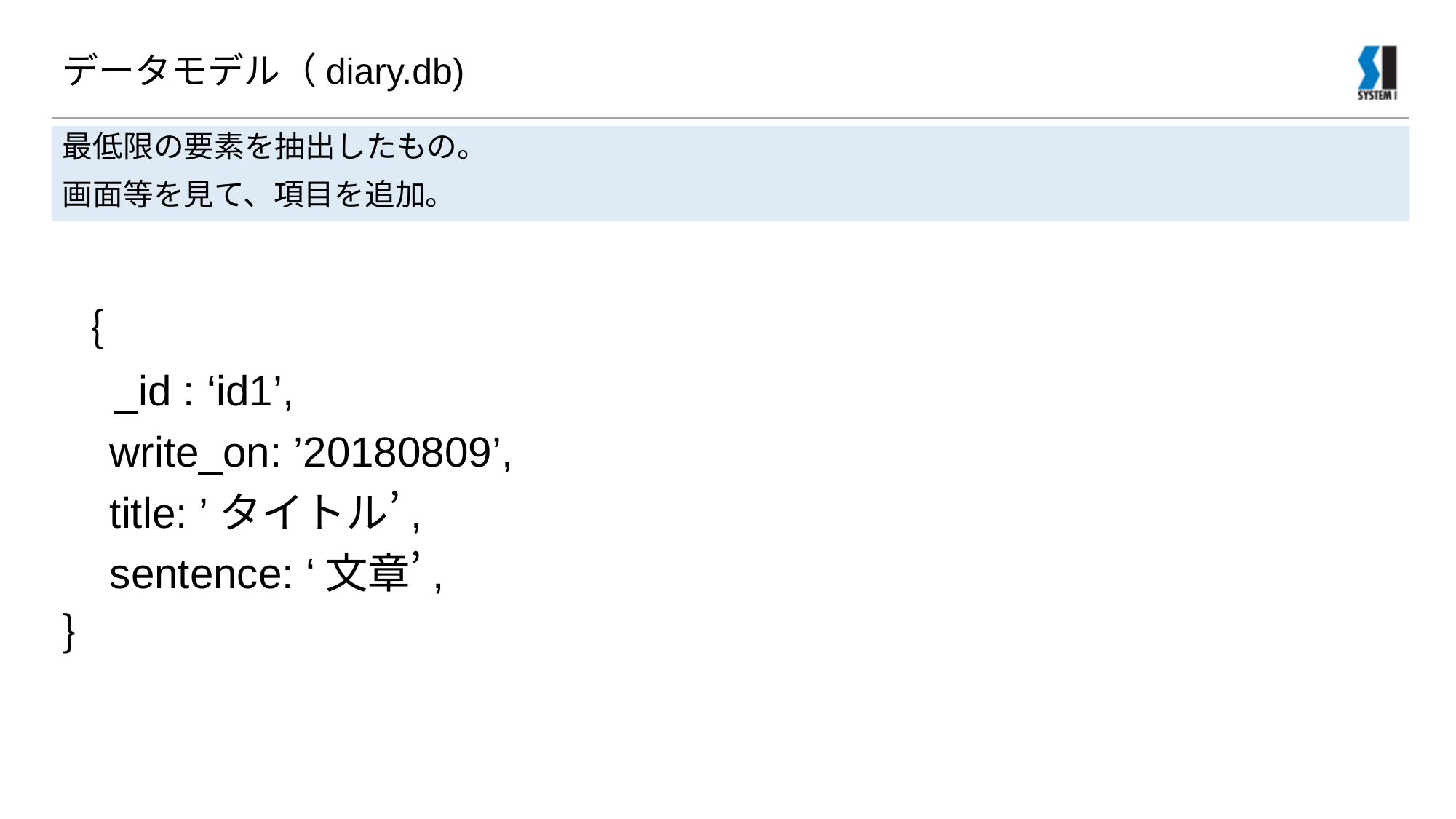

# データモデル（diary.db)
最低限の要素を抽出したもの。
画面等を見て、項目を追加。
｛
　_id : ‘id1’,
    write_on: ’20180809’,
    title: ’タイトル’,
    sentence: ‘文章’,
｝